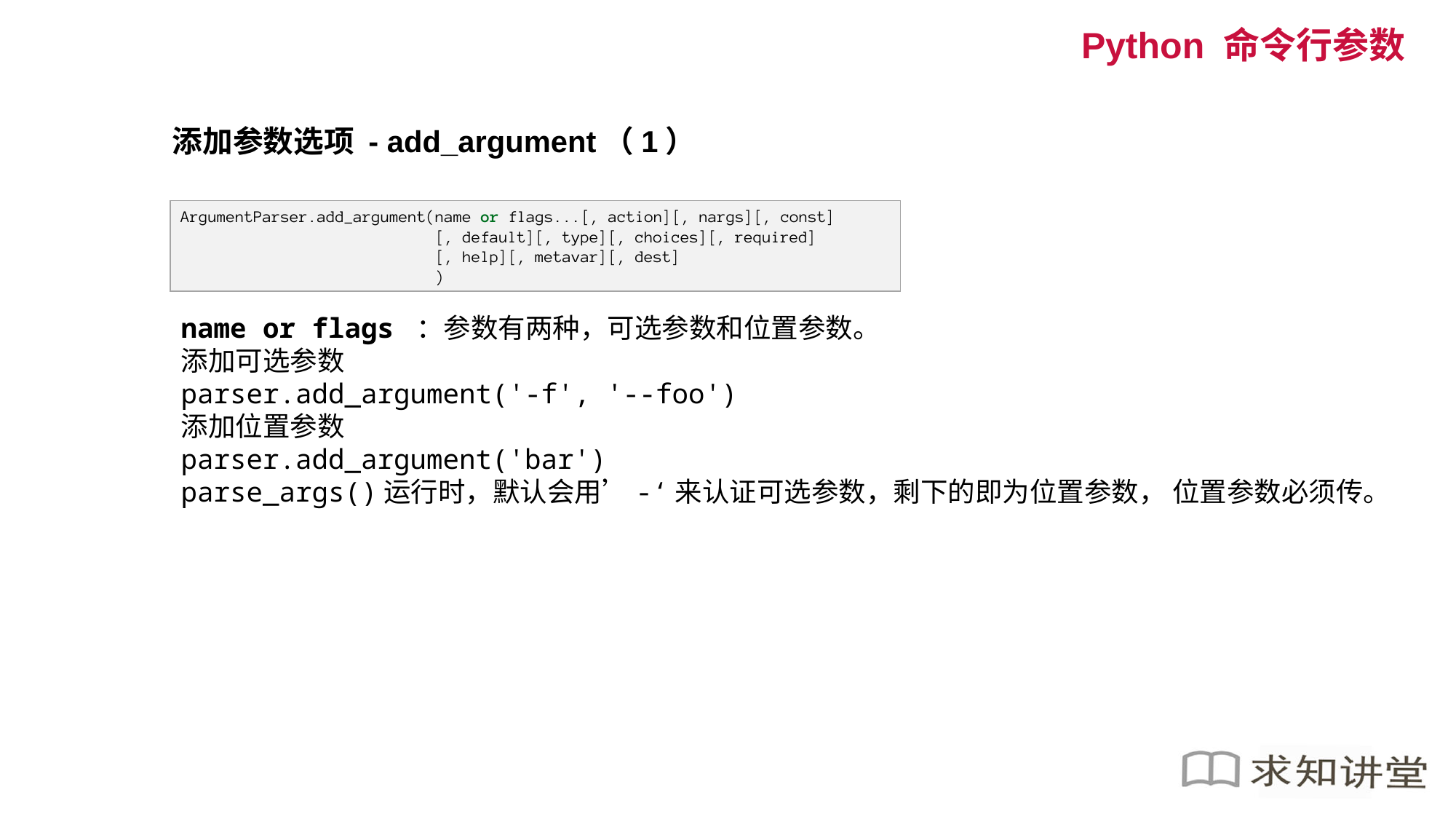

Python 命令行参数
添加参数选项 - add_argument（1）
ArgumentParser.add_argument(name or flags...[, action][, nargs][, const]
                            [, default][, type][, choices][, required]
                            [, help][, metavar][, dest]
                            )
name or flags ：参数有两种，可选参数和位置参数。
添加可选参数
parser.add_argument('-f', '--foo')
添加位置参数
parser.add_argument('bar')
parse_args()运行时，默认会用’-‘来认证可选参数，剩下的即为位置参数， 位置参数必须传。